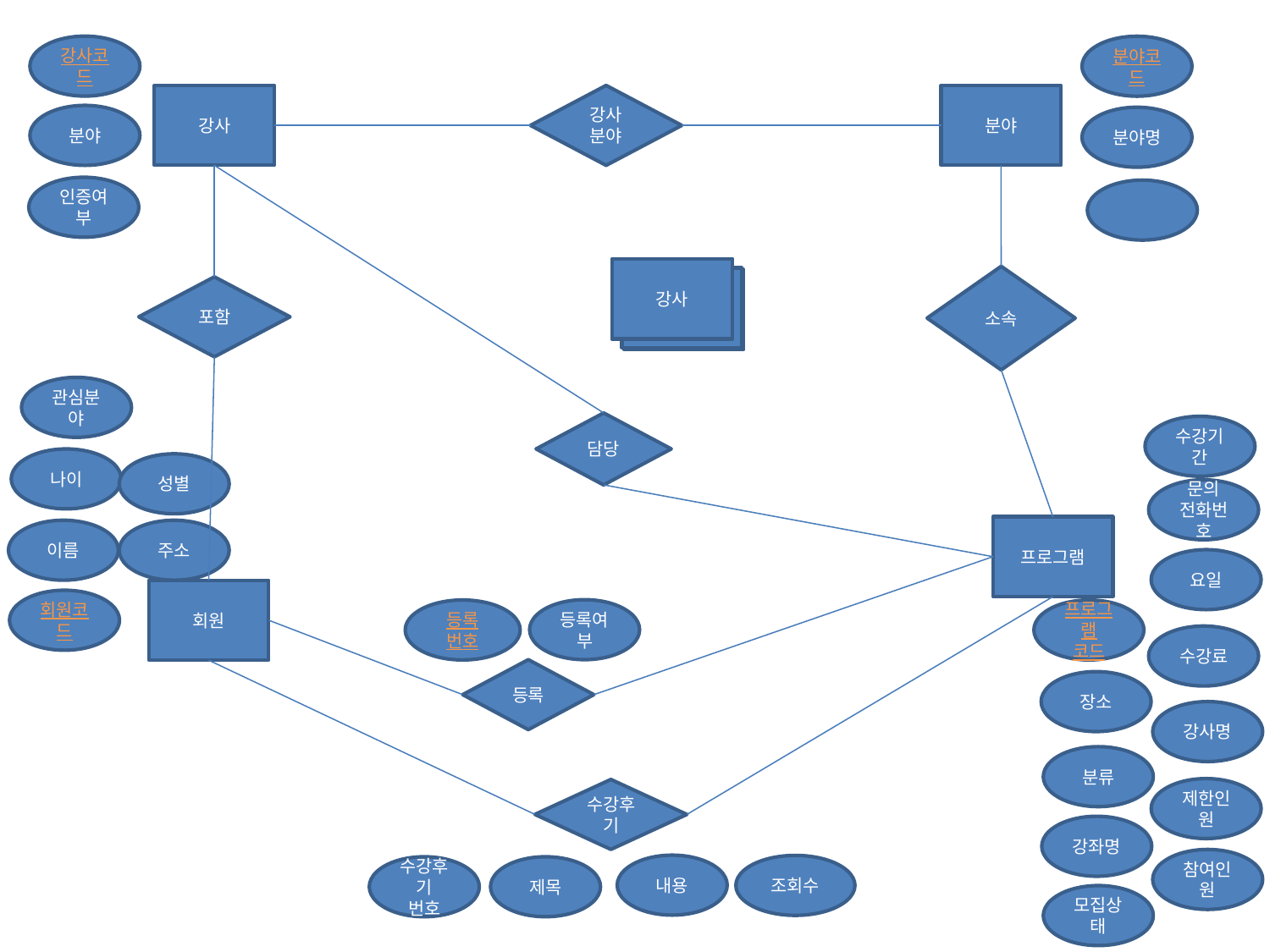

강사코드
분야코드
강사
강사
분야
분야
분야
분야명
인증여부

강사
강사
소속
강사
강사
포함
관심분야
담당
수강기간
나이
성별
문의
전화번호
프로그램
이름
주소
요일
회원
회원코드
등록여부
등록
번호
프로그램
코드
수강료
등록
장소
강사명
분류
제한인원
수강후기
강좌명
참여인원
내용
조회수
수강후기
번호
제목
모집상태